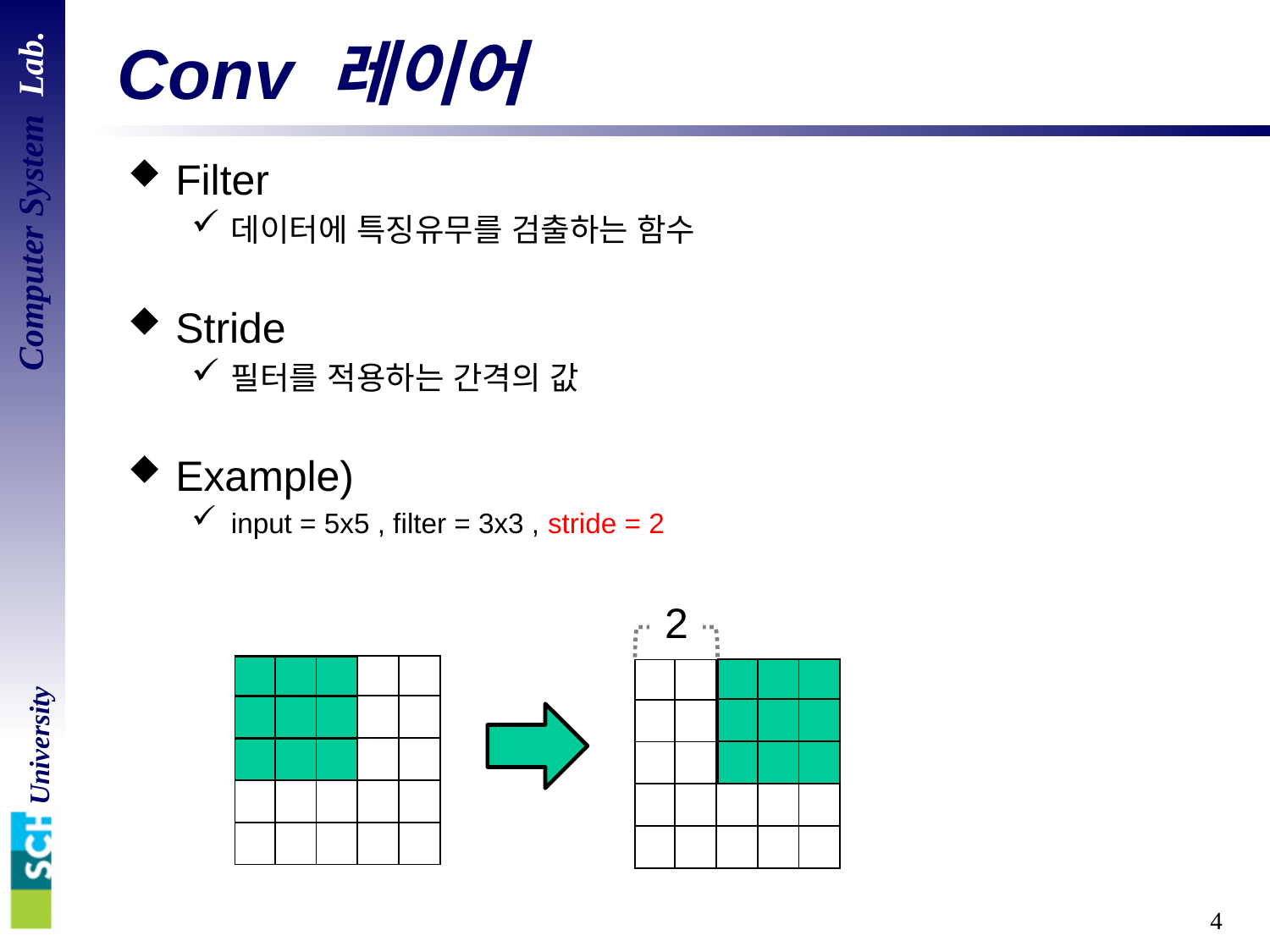

# Conv 레이어
Filter
데이터에 특징유무를 검출하는 함수

Stride
필터를 적용하는 간격의 값

Example)
input = 5x5 , filter = 3x3 , stride = 2

2

|  |  |  |  |  |
| --- | --- | --- | --- | --- |
|  |  |  |  |  |
|  |  |  |  |  |
|  |  |  |  |  |
|  |  |  |  |  |
|  |  |  |
| --- | --- | --- |
|  |  |  |
|  |  |  |
|  |  |  |
| --- | --- | --- |
|  |  |  |
|  |  |  |
|  |  |  |  |  |
| --- | --- | --- | --- | --- |
|  |  |  |  |  |
|  |  |  |  |  |
|  |  |  |  |  |
|  |  |  |  |  |